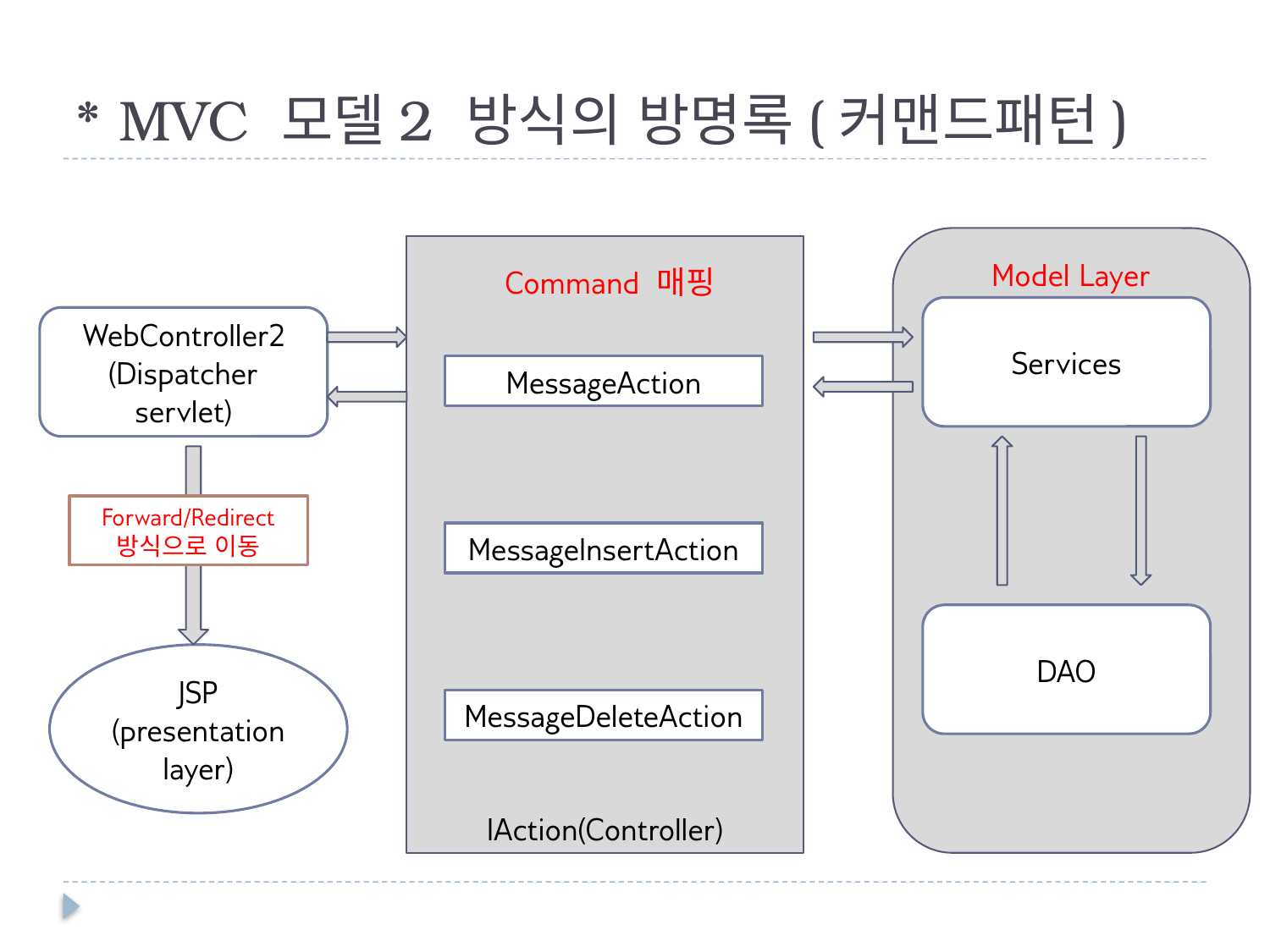

# * MVC 모델2 방식의 방명록(커맨드패턴)
Model Layer

Command 매핑
Services
WebController2 (Dispatcher servlet)

MessageAction

Forward/Redirect 방식으로 이동
MessageInsertAction
DAO
JSP
(presentation layer)
MessageDeleteAction
IAction(Controller)